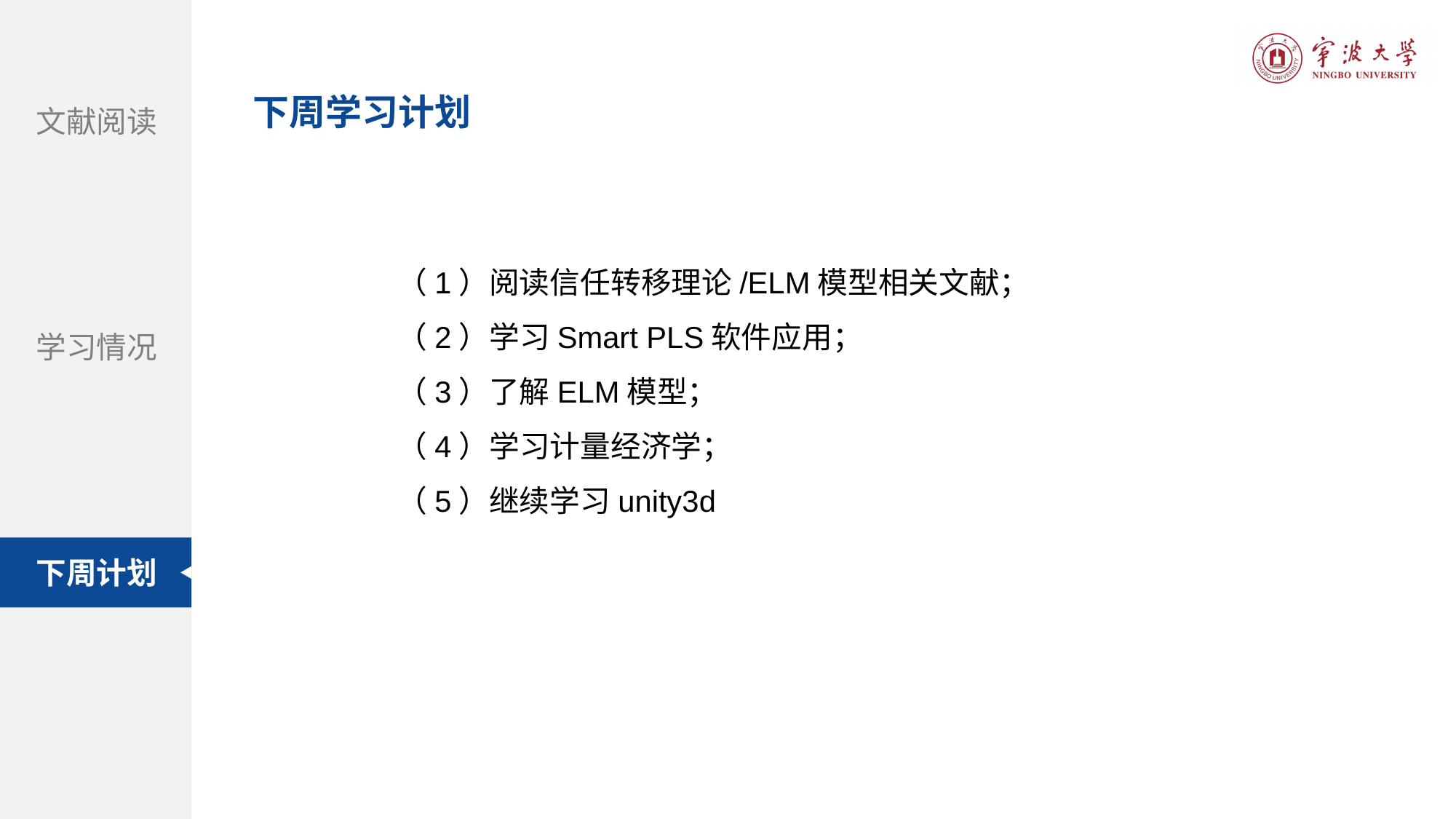

下周学习计划
文献阅读
（1）阅读信任转移理论/ELM模型相关文献；
（2）学习Smart PLS软件应用；
（3）了解ELM模型；
（4）学习计量经济学；
（5）继续学习unity3d
学习情况

下周计划